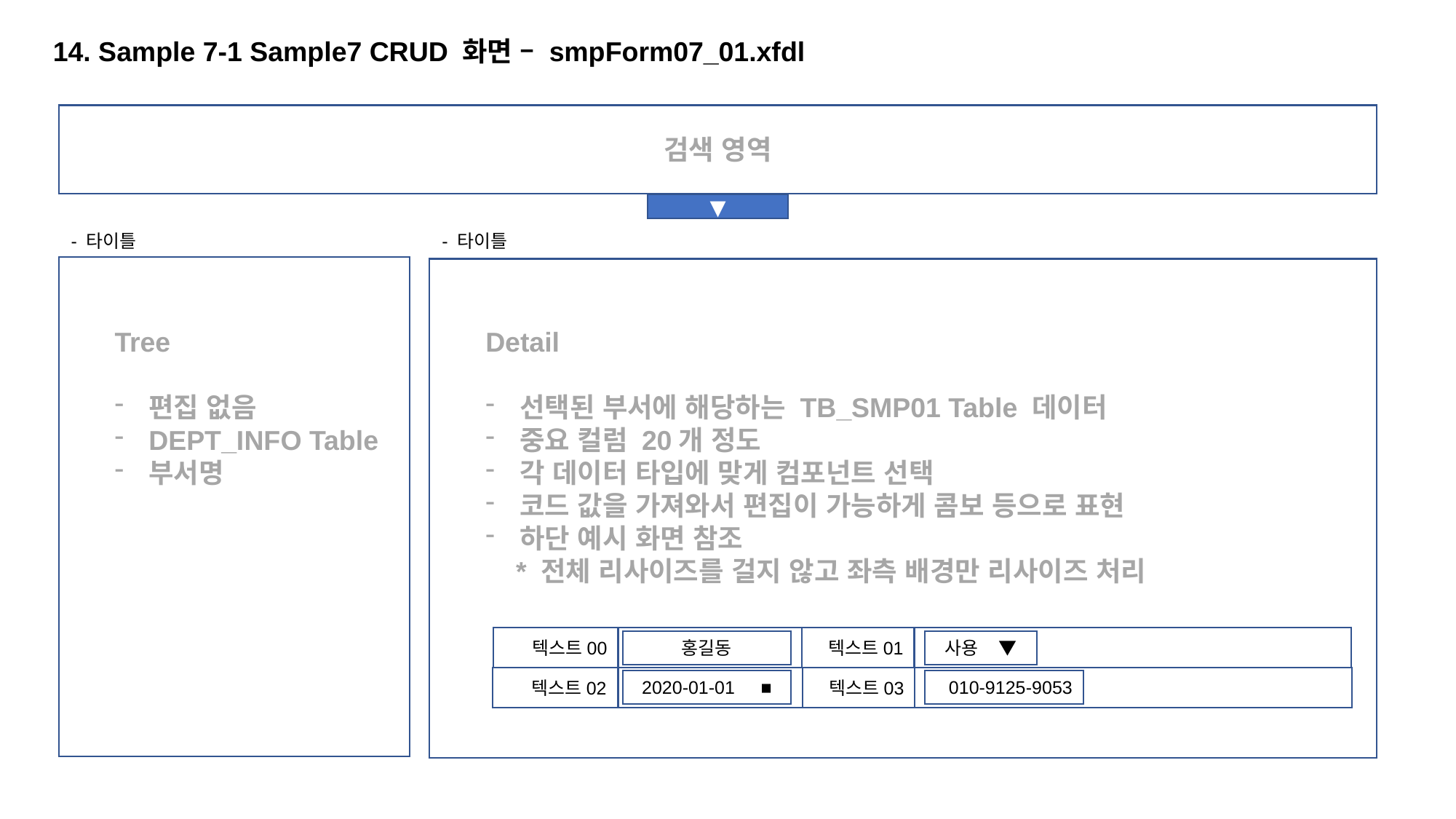

14. Sample 7-1 Sample7 CRUD 화면 – smpForm07_01.xfdl
검색 영역
▼
- 타이틀
- 타이틀

Detail

선택된 부서에 해당하는 TB_SMP01 Table 데이터
중요 컬럼 20개 정도
각 데이터 타입에 맞게 컴포넌트 선택
코드 값을 가져와서 편집이 가능하게 콤보 등으로 표현
하단 예시 화면 참조
    * 전체 리사이즈를 걸지 않고 좌측 배경만 리사이즈 처리
텍스트00

텍스트01
홍길동
 사용    ▼
텍스트02

텍스트03
2020-01-01     ■
 010-9125-9053
Tree

편집 없음
DEPT_INFO Table
부서명